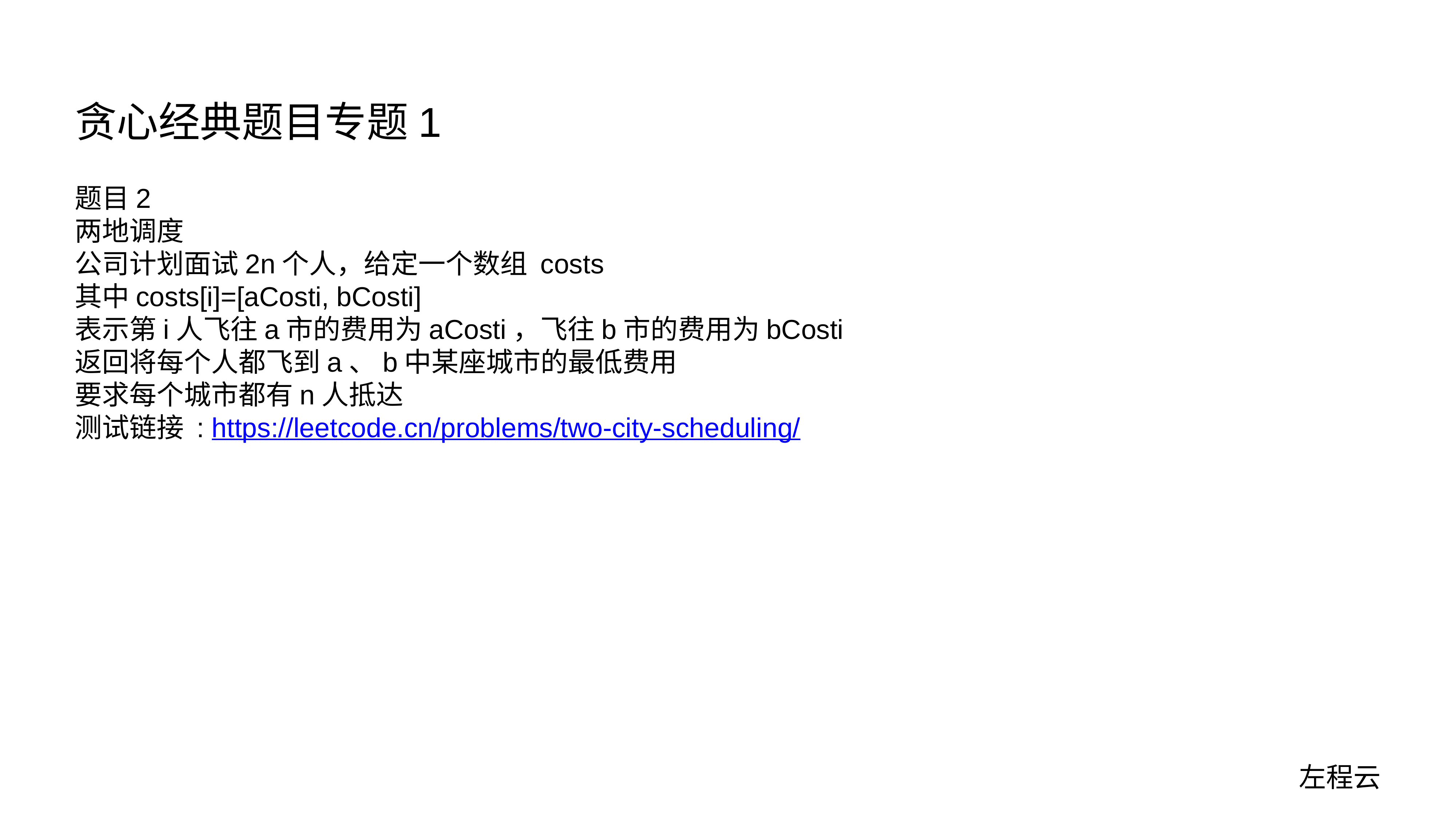

# 贪心经典题目专题1
题目2
两地调度
公司计划面试2n个人，给定一个数组 costs
其中costs[i]=[aCosti, bCosti]
表示第i人飞往a市的费用为aCosti，飞往b市的费用为bCosti
返回将每个人都飞到a、b中某座城市的最低费用
要求每个城市都有n人抵达
测试链接 : https://leetcode.cn/problems/two-city-scheduling/
左程云